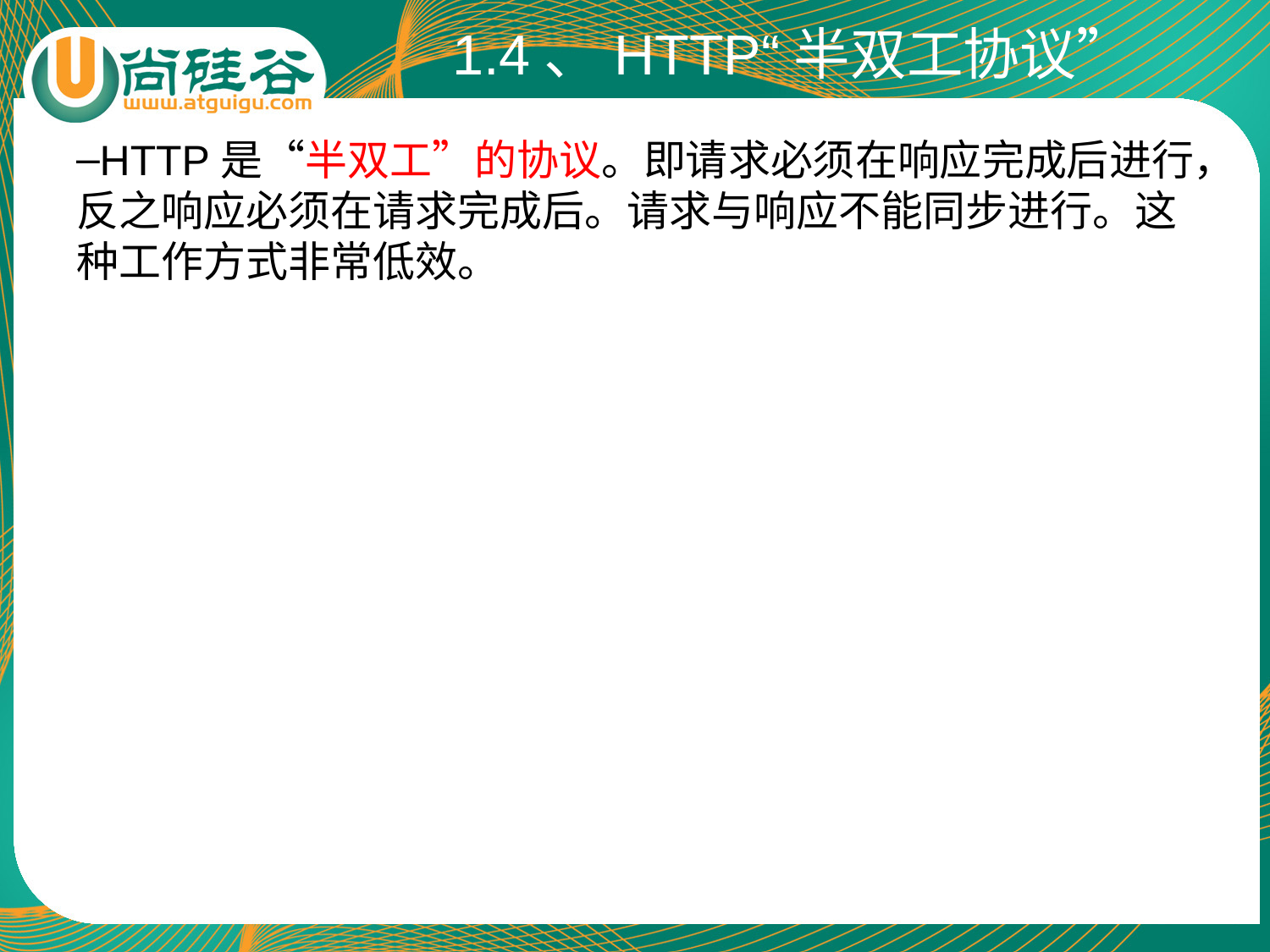

# 1.4、HTTP“半双工协议”
HTTP是“半双工”的协议。即请求必须在响应完成后进行，反之响应必须在请求完成后。请求与响应不能同步进行。这种工作方式非常低效。